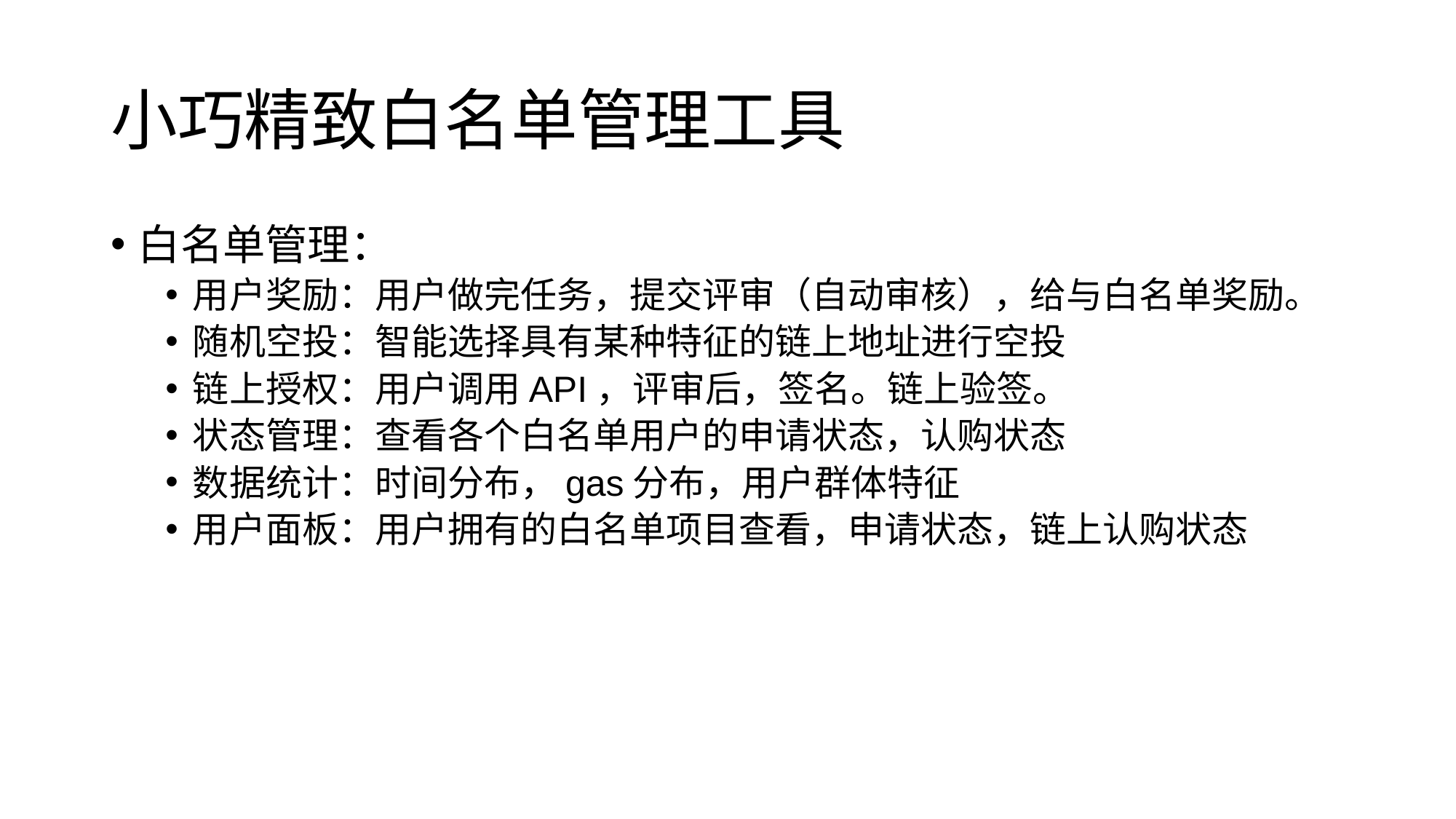

# 小巧精致白名单管理工具
白名单管理：
用户奖励：用户做完任务，提交评审（自动审核），给与白名单奖励。
随机空投：智能选择具有某种特征的链上地址进行空投
链上授权：用户调用API，评审后，签名。链上验签。
状态管理：查看各个白名单用户的申请状态，认购状态
数据统计：时间分布，gas分布，用户群体特征
用户面板：用户拥有的白名单项目查看，申请状态，链上认购状态